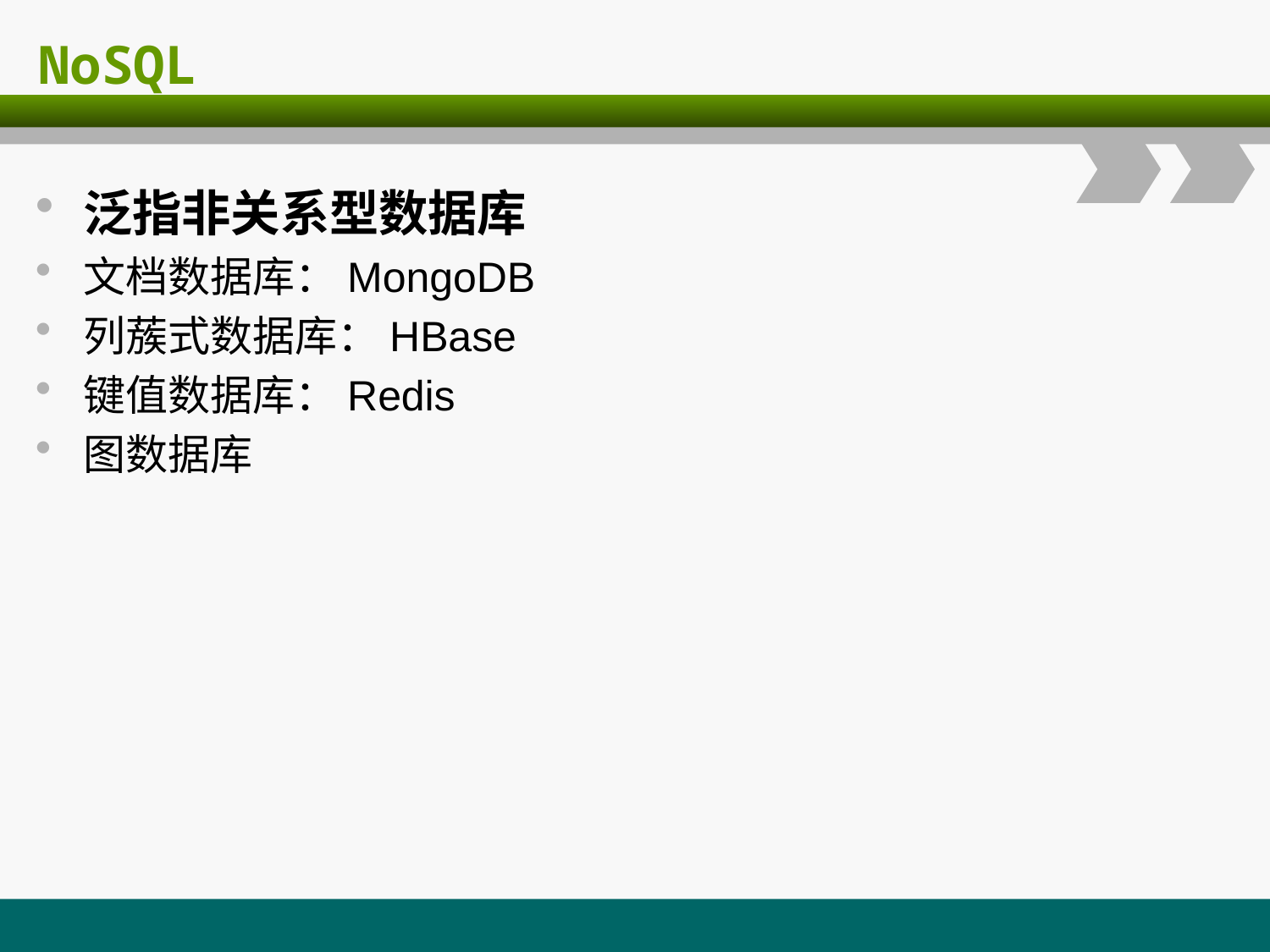

# NoSQL
泛指非关系型数据库
文档数据库：MongoDB
列蔟式数据库：HBase
键值数据库：Redis
图数据库